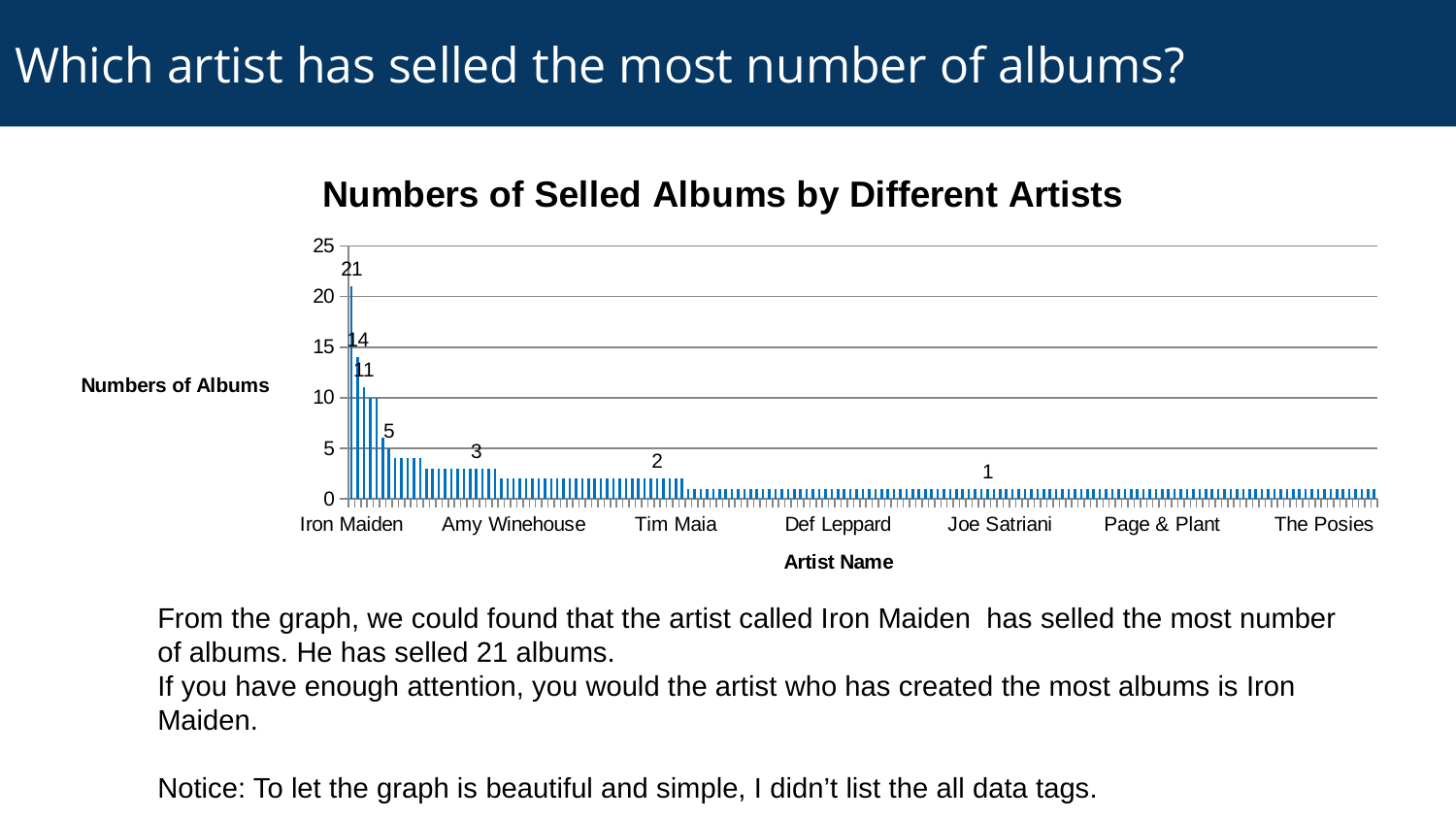

# Which artist has selled the most number of albums?

### Chart: Numbers of Selled Albums by Different Artists

| Category | NumAlbums |
|---|---|
| Iron Maiden | 21.0 |
| Led Zeppelin | 14.0 |
| Deep Purple | 11.0 |
| Metallica | 10.0 |
| U2 | 10.0 |
| Ozzy Osbourne | 6.0 |
| Pearl Jam | 5.0 |
| Faith No More | 4.0 |
| Foo Fighters | 4.0 |
| Lost | 4.0 |
| Van Halen | 4.0 |
| Various Artists | 4.0 |
| Audioslave | 3.0 |
| Gilberto Gil | 3.0 |
| Guns N' Roses | 3.0 |
| Jamiroquai | 3.0 |
| Miles Davis | 3.0 |
| Os Paralamas Do Sucesso | 3.0 |
| Queen | 3.0 |
| R.E.M. | 3.0 |
| Red Hot Chili Peppers | 3.0 |
| Santana | 3.0 |
| The Office | 3.0 |
| The Rolling Stones | 3.0 |
| AC/DC | 2.0 |
| Accept | 2.0 |
| Amy Winehouse | 2.0 |
| Ant么nio Carlos Jobim | 2.0 |
| Berliner Philharmoniker & Herbert Von Karajan | 2.0 |
| Black Label Society | 2.0 |
| Black Sabbath | 2.0 |
| Caetano Veloso | 2.0 |
| Chico Science & Na莽茫o Zumbi | 2.0 |
| Cidade Negra | 2.0 |
| Creedence Clearwater Revival | 2.0 |
| C谩ssia Eller | 2.0 |
| Djavan | 2.0 |
| Eric Clapton | 2.0 |
| Eugene Ormandy | 2.0 |
| Green Day | 2.0 |
| Kiss | 2.0 |
| Legi茫o Urbana | 2.0 |
| Lulu Santos | 2.0 |
| Michael Tilson Thomas & San Francisco Symphony | 2.0 |
| Milton Nascimento | 2.0 |
| Nirvana | 2.0 |
| Skank | 2.0 |
| Smashing Pumpkins | 2.0 |
| Spyro Gyra | 2.0 |
| The Black Crowes | 2.0 |
| The Cult | 2.0 |
| The Tea Party | 2.0 |
| Tim Maia | 2.0 |
| Tit茫s | 2.0 |
| Academy of St. Martin in the Fields & Sir Neville Marriner | 1.0 |
| Academy of St. Martin in the Fields, John Birch, Sir Neville Marriner & Sylvia McNair | 1.0 |
| Academy of St. Martin in the Fields, Sir Neville Marriner & Thurston Dart | 1.0 |
| Adrian Leaper & Doreen de Feis | 1.0 |
| Aerosmith | 1.0 |
| Alanis Morissette | 1.0 |
| Alice In Chains | 1.0 |
| Antal Dor谩ti & London Symphony Orchestra | 1.0 |
| Apocalyptica | 1.0 |
| Aquaman | 1.0 |
| BackBeat | 1.0 |
| Battlestar Galactica | 1.0 |
| Battlestar Galactica (Classic) | 1.0 |
| Berliner Philharmoniker & Hans Rosbaud | 1.0 |
| Billy Cobham | 1.0 |
| Body Count | 1.0 |
| Bruce Dickinson | 1.0 |
| Buddy Guy | 1.0 |
| Calexico | 1.0 |
| Chicago Symphony Orchestra & Fritz Reiner | 1.0 |
| Chico Buarque | 1.0 |
| Chris Cornell | 1.0 |
| Cl谩udio Zoli | 1.0 |
| David Coverdale | 1.0 |
| Def Leppard | 1.0 |
| Dennis Chambers | 1.0 |
| Dread Zeppelin | 1.0 |
| Ed Motta | 1.0 |
| Edo de Waart & San Francisco Symphony | 1.0 |
| Elis Regina | 1.0 |
| Emanuel Ax, Eugene Ormandy & Philadelphia Orchestra | 1.0 |
| Emerson String Quartet | 1.0 |
| English Concert & Trevor Pinnock | 1.0 |
| Equale Brass Ensemble, John Eliot Gardiner & Munich Monteverdi Orchestra and Choir | 1.0 |
| Falamansa | 1.0 |
| Felix Schmidt, London Symphony Orchestra & Rafael Fr眉hbeck de Burgos | 1.0 |
| Frank Sinatra | 1.0 |
| Frank Zappa & Captain Beefheart | 1.0 |
| Funk Como Le Gusta | 1.0 |
| Gene Krupa | 1.0 |
| Godsmack | 1.0 |
| Gonzaguinha | 1.0 |
| G枚teborgs Symfoniker & Neeme J盲rvi | 1.0 |
| Habib Koit茅 and Bamada | 1.0 |
| Heroes | 1.0 |
| House Of Pain | 1.0 |
| Incognito | 1.0 |
| JET | 1.0 |
| James Brown | 1.0 |
| Jimi Hendrix | 1.0 |
| Joe Satriani | 1.0 |
| Jorge Ben | 1.0 |
| Jota Quest | 1.0 |
| Jo茫o Suplicy | 1.0 |
| Judas Priest | 1.0 |
| Julian Bream | 1.0 |
| Kent Nagano and Orchestre de l'Op茅ra de Lyon | 1.0 |
| Lenny Kravitz | 1.0 |
| Luciana Souza/Romero Lubambo | 1.0 |
| Marcos Valle | 1.0 |
| Marillion | 1.0 |
| Marisa Monte | 1.0 |
| Martin Roscoe | 1.0 |
| Marvin Gaye | 1.0 |
| Maurizio Pollini | 1.0 |
| Men At Work | 1.0 |
| Michele Campanella | 1.0 |
| Mot枚rhead | 1.0 |
| M么nica Marianno | 1.0 |
| M枚tley Cr眉e | 1.0 |
| O Rappa | 1.0 |
| O Ter莽o | 1.0 |
| Olodum | 1.0 |
| Orchestra of The Age of Enlightenment | 1.0 |
| Os Mutantes | 1.0 |
| Otto Klemperer & Philharmonia Orchestra | 1.0 |
| Page & Plant | 1.0 |
| Passengers | 1.0 |
| Paul D'Ianno | 1.0 |
| Philharmonia Orchestra & Sir Neville Marriner | 1.0 |
| Pink Floyd | 1.0 |
| Planet Hemp | 1.0 |
| R.E.M. Feat. Kate Pearson | 1.0 |
| Raimundos | 1.0 |
| Raul Seixas | 1.0 |
| Roger Norrington, London Classical Players | 1.0 |
| Royal Philharmonic Orchestra & Sir Thomas Beecham | 1.0 |
| Rush | 1.0 |
| Scholars Baroque Ensemble | 1.0 |
| Scorpions | 1.0 |
| Sir Georg Solti & Wiener Philharmoniker | 1.0 |
| Soundgarden | 1.0 |
| Stevie Ray Vaughan & Double Trouble | 1.0 |
| Stone Temple Pilots | 1.0 |
| System Of A Down | 1.0 |
| Temple of the Dog | 1.0 |
| Terry Bozzio, Tony Levin & Steve Stevens | 1.0 |
| The 12 Cellists of The Berlin Philharmonic | 1.0 |
| The Clash | 1.0 |
| The Doors | 1.0 |
| The King's Singers | 1.0 |
| The Police | 1.0 |
| The Posies | 1.0 |
| The Who | 1.0 |
| Toquinho & Vin铆cius | 1.0 |
| UB40 | 1.0 |
| Velvet Revolver | 1.0 |
| Vin铆cius De Moraes | 1.0 |
| Yehudi Menuhin | 1.0 |
| Yo-Yo Ma | 1.0 |
| Zeca Pagodinho | 1.0 |
From the graph, we could found that the artist called Iron Maiden  has selled the most number of albums. He has selled 21 albums.
If you have enough attention, you would the artist who has created the most albums is Iron Maiden.

Notice: To let the graph is beautiful and simple, I didn’t list the all data tags.